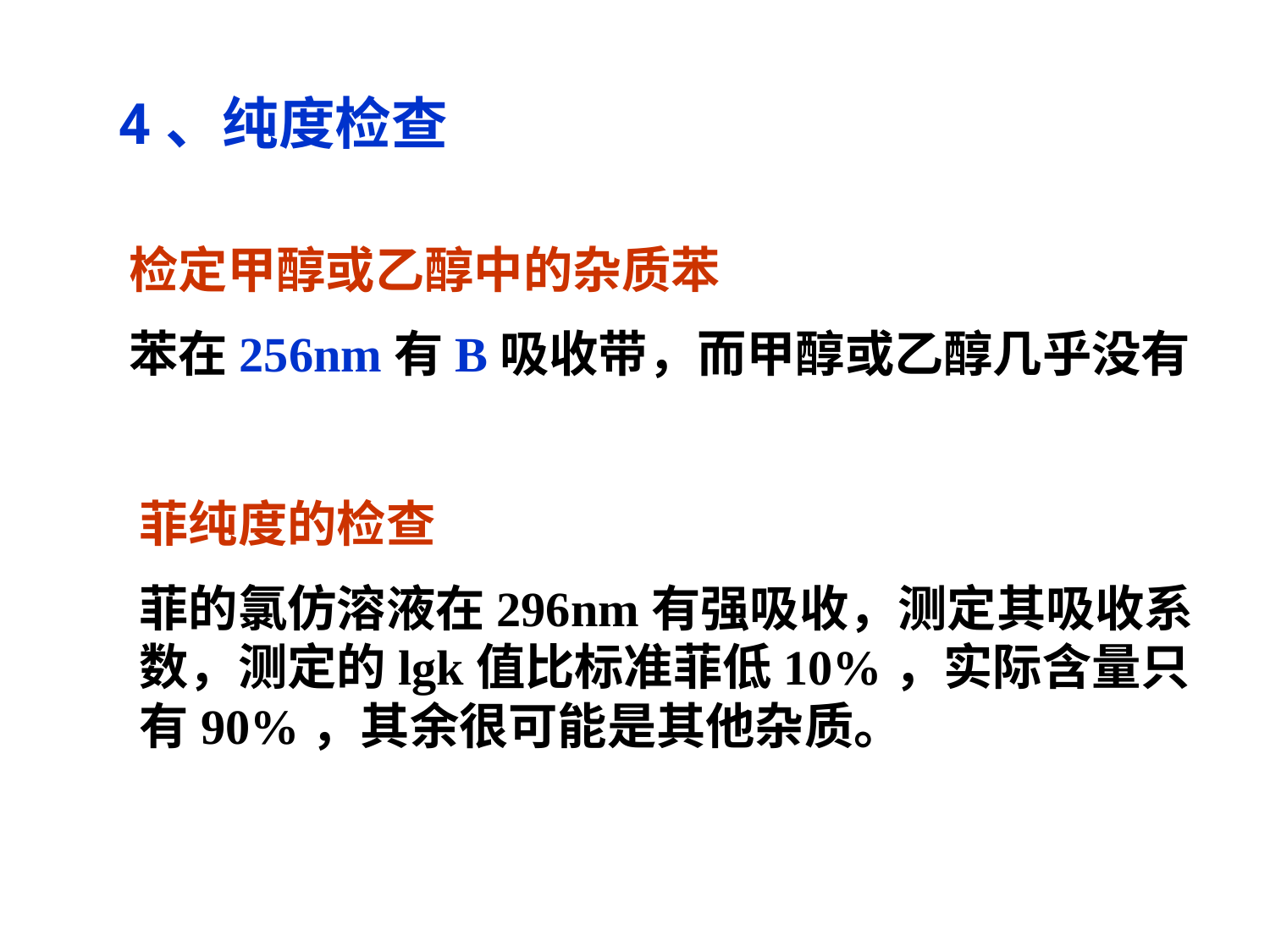

4、纯度检查
检定甲醇或乙醇中的杂质苯
苯在256nm有B吸收带，而甲醇或乙醇几乎没有
菲纯度的检查
菲的氯仿溶液在296nm有强吸收，测定其吸收系数，测定的lgk值比标准菲低10%，实际含量只有90%，其余很可能是其他杂质。